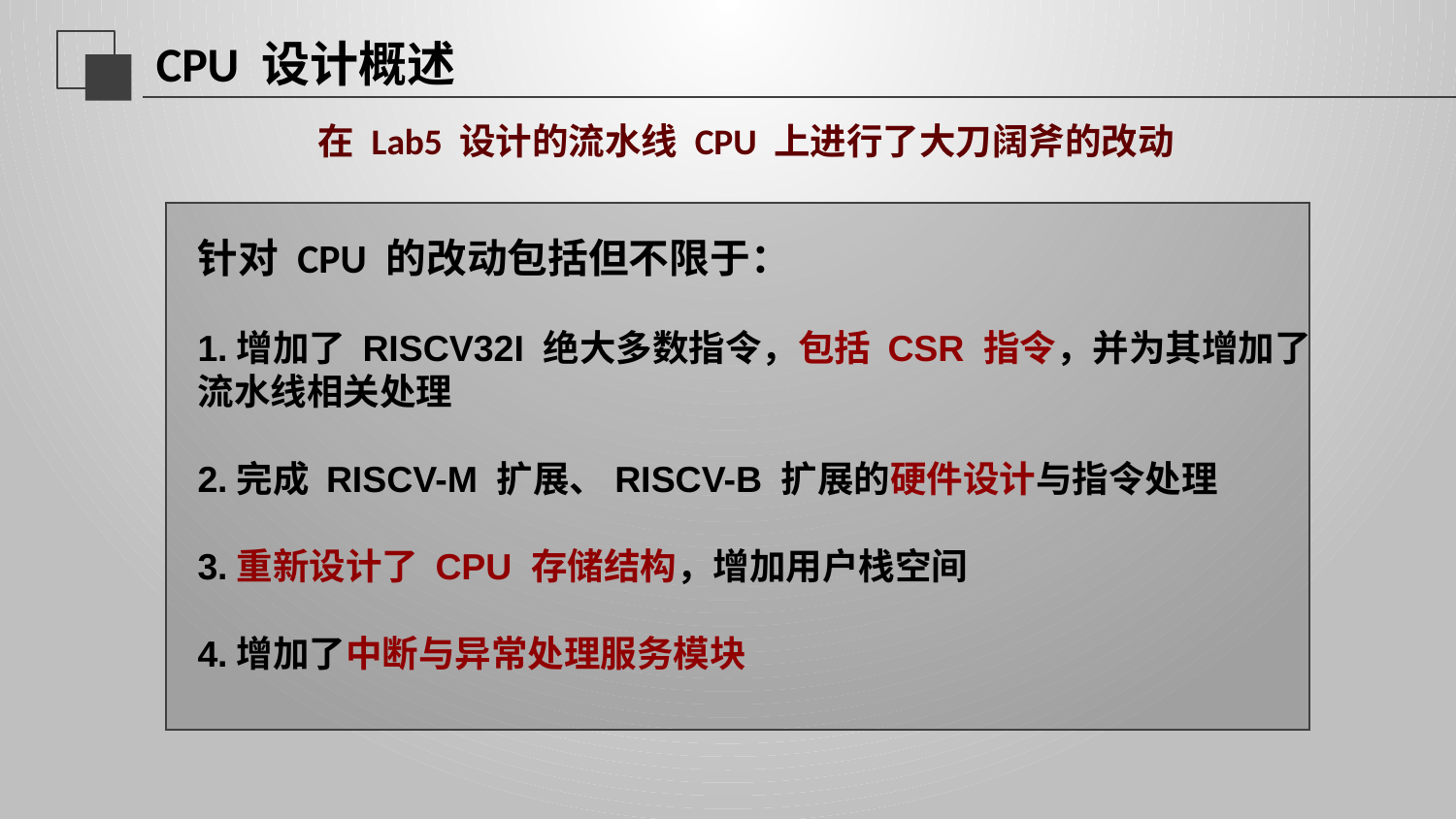

# CPU 设计概述
在 Lab5 设计的流水线 CPU 上进行了大刀阔斧的改动

针对 CPU 的改动包括但不限于：

1.增加了 RISCV32I 绝大多数指令，包括 CSR 指令，并为其增加了流水线相关处理

2.完成 RISCV-M 扩展、RISCV-B 扩展的硬件设计与指令处理

3.重新设计了 CPU 存储结构，增加用户栈空间

4.增加了中断与异常处理服务模块